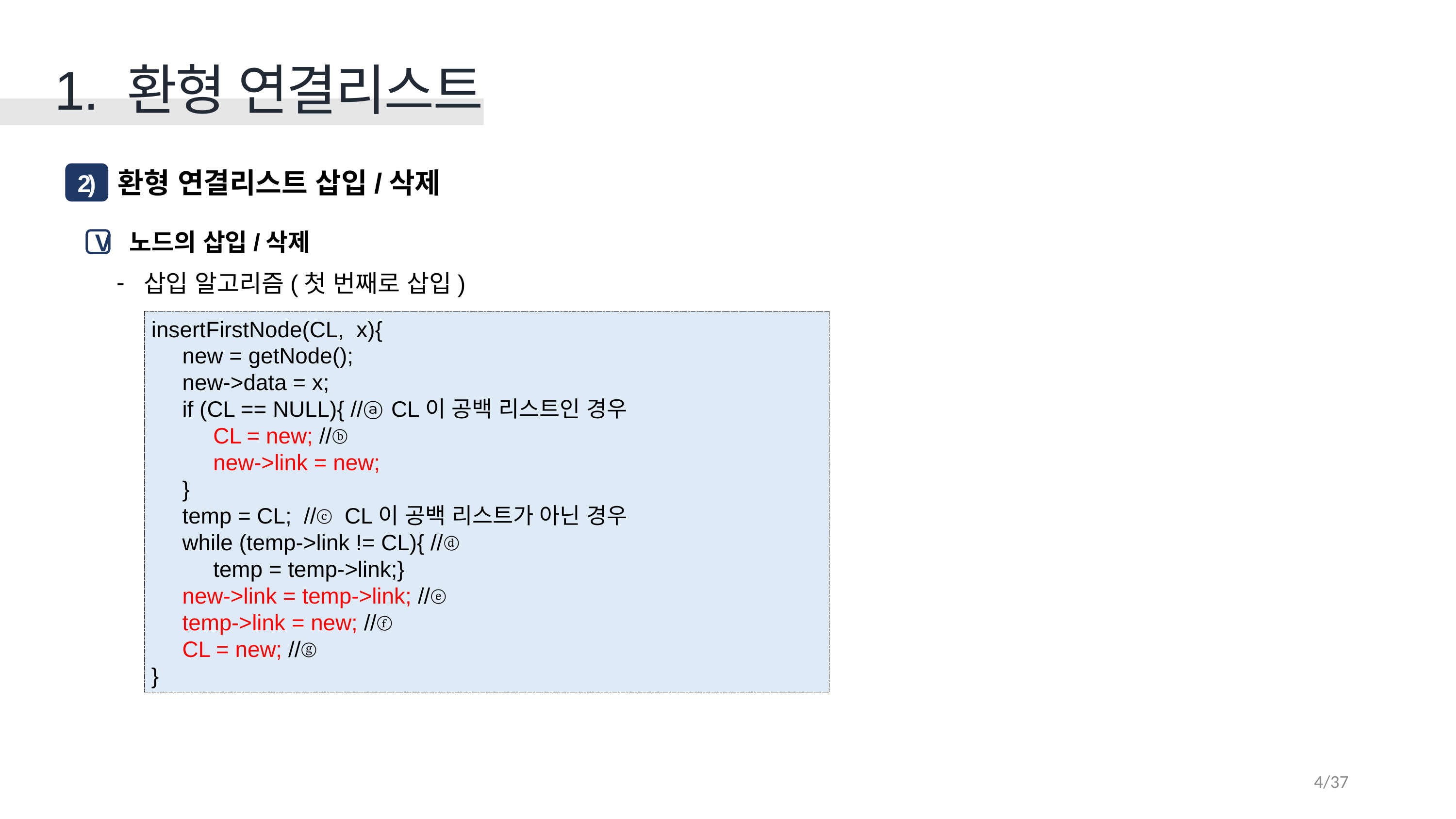

1. 환형 연결리스트

 환형 연결리스트 삽입/삭제
2)
 노드의 삽입/삭제

삽입 알고리즘(첫 번째로 삽입)

V
insertFirstNode(CL,  x){
     new = getNode();
     new->data = x;
     if (CL == NULL){ //ⓐ CL이 공백 리스트인 경우
          CL = new; //ⓑ
          new->link = new;
     }
     temp = CL;  //ⓒ CL이 공백 리스트가 아닌 경우
     while (temp->link != CL){ //ⓓ
          temp = temp->link;}
     new->link = temp->link; //ⓔ
     temp->link = new; //ⓕ
     CL = new; //ⓖ
}
4/37